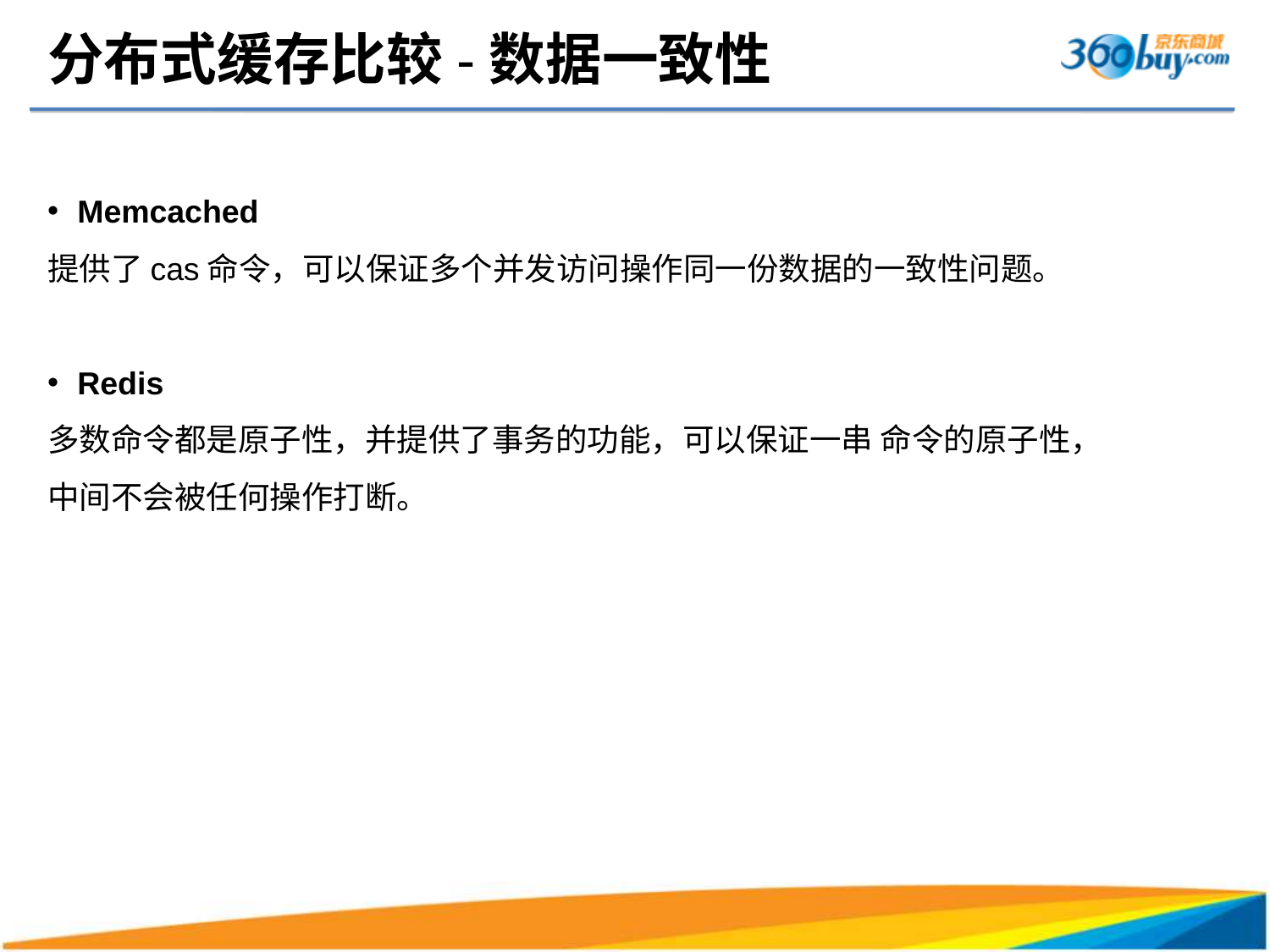

# 分布式缓存比较-数据一致性
Memcached
提供了cas命令，可以保证多个并发访问操作同一份数据的一致性问题。

Redis
多数命令都是原子性，并提供了事务的功能，可以保证一串 命令的原子性，中间不会被任何操作打断。